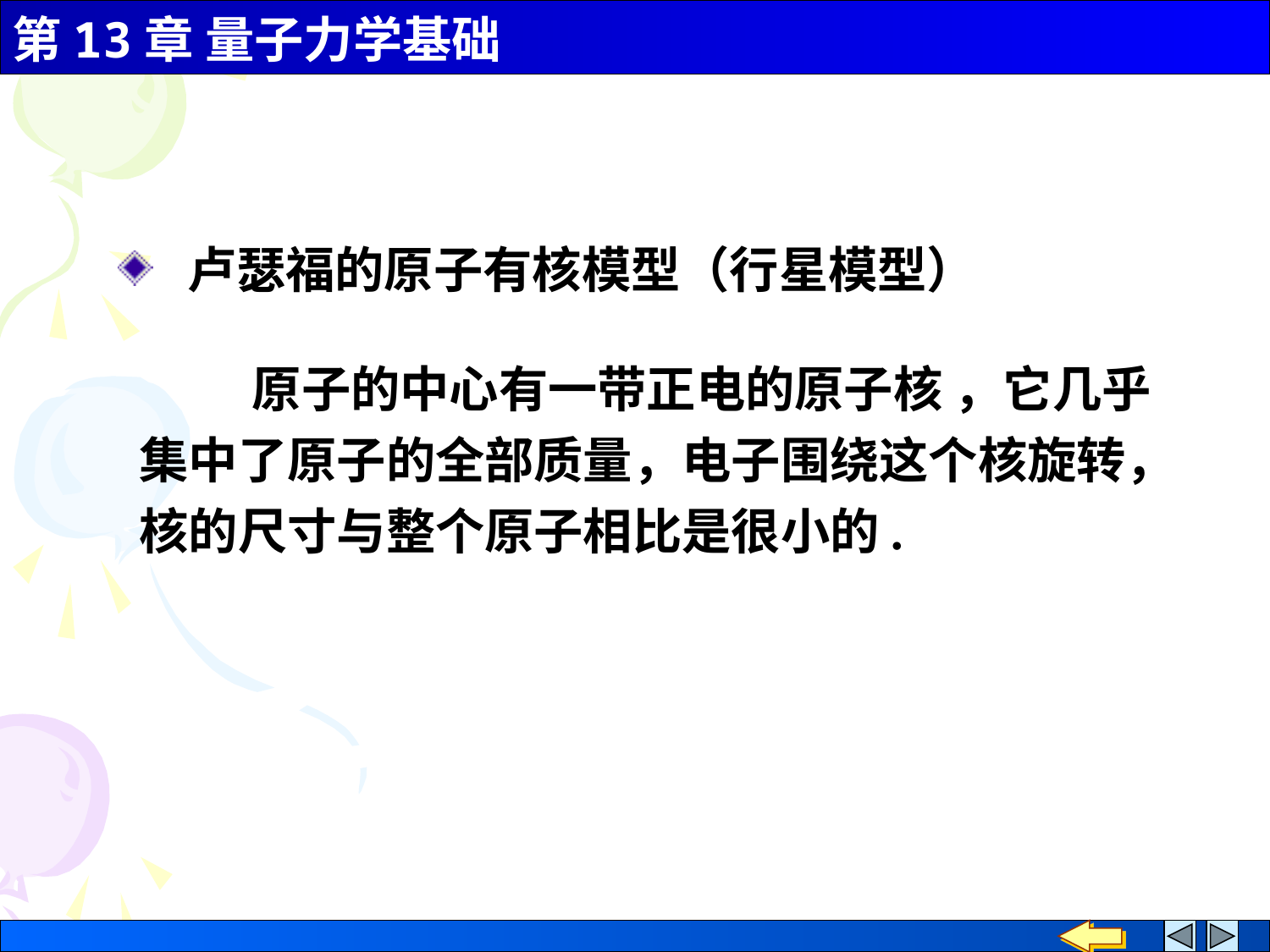

卢瑟福的原子有核模型（行星模型）
         原子的中心有一带正电的原子核 ，它几乎集中了原子的全部质量，电子围绕这个核旋转，核的尺寸与整个原子相比是很小的.
62